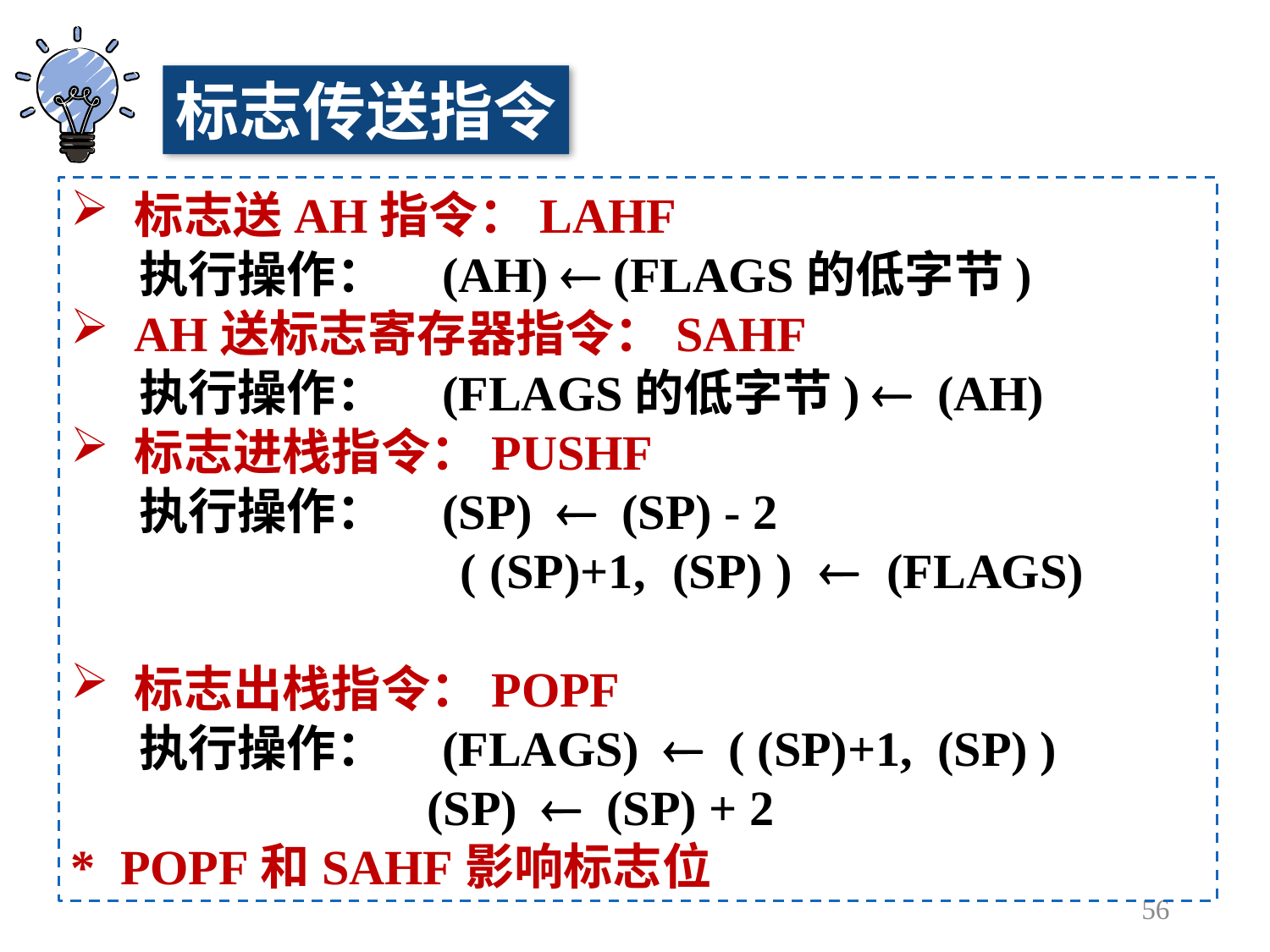

标志传送指令
标志送AH指令：LAHF
     执行操作：    (AH) ← (FLAGS的低字节)
AH送标志寄存器指令：SAHF
     执行操作：    (FLAGS的低字节) ←  (AH)
标志进栈指令：PUSHF
     执行操作：    (SP)  ←  (SP) - 2
                             ( (SP)+1,  (SP) )  ←  (FLAGS)
标志出栈指令：POPF
     执行操作：    (FLAGS)  ←  ( (SP)+1,  (SP) )
                             (SP)  ←  (SP) + 2
*  POPF和SAHF影响标志位
56